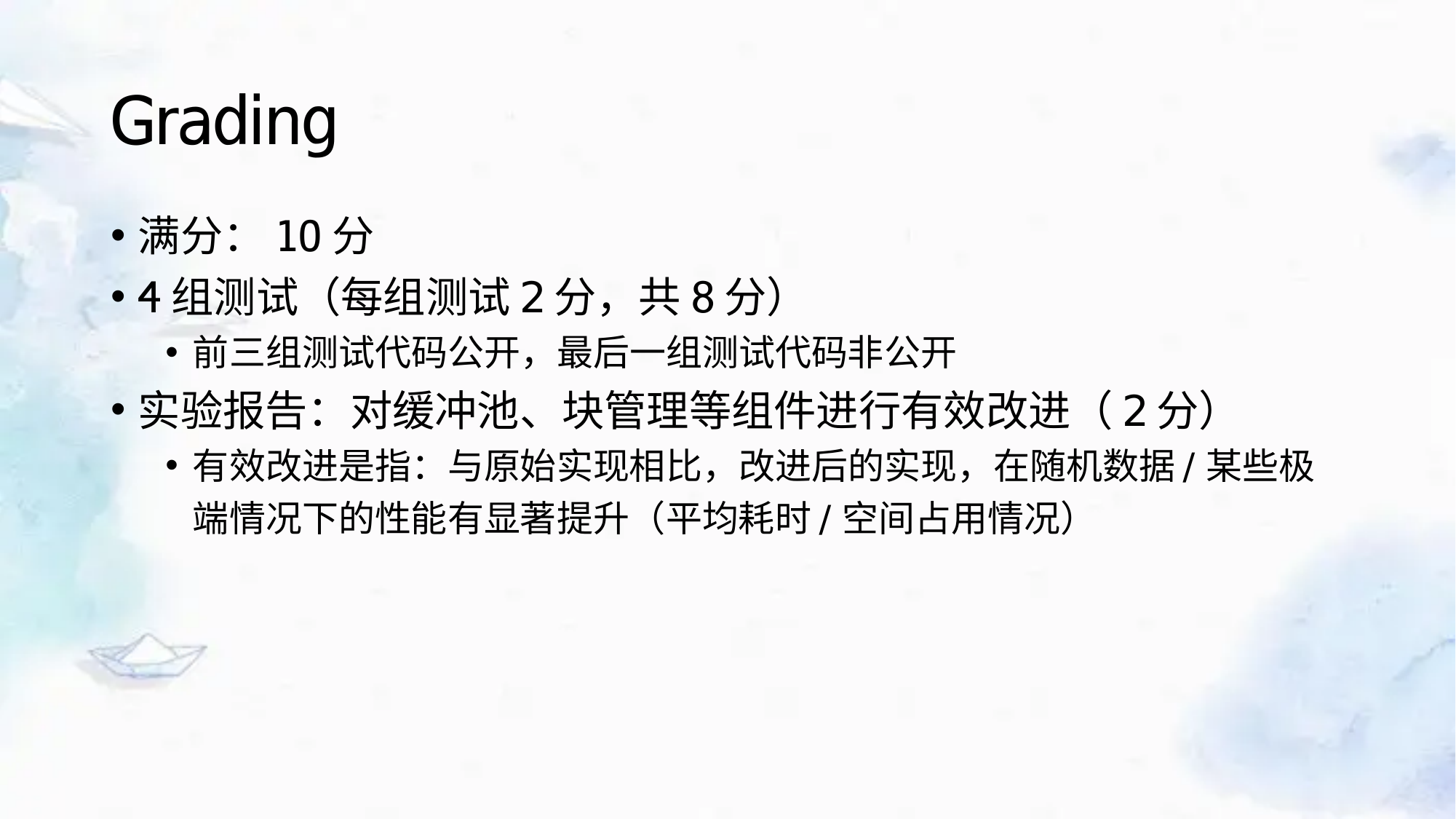

# Grading
满分：10分
4组测试（每组测试2分，共8分）
前三组测试代码公开，最后一组测试代码非公开
实验报告：对缓冲池、块管理等组件进行有效改进（2分）
有效改进是指：与原始实现相比，改进后的实现，在随机数据/某些极端情况下的性能有显著提升（平均耗时/空间占用情况）